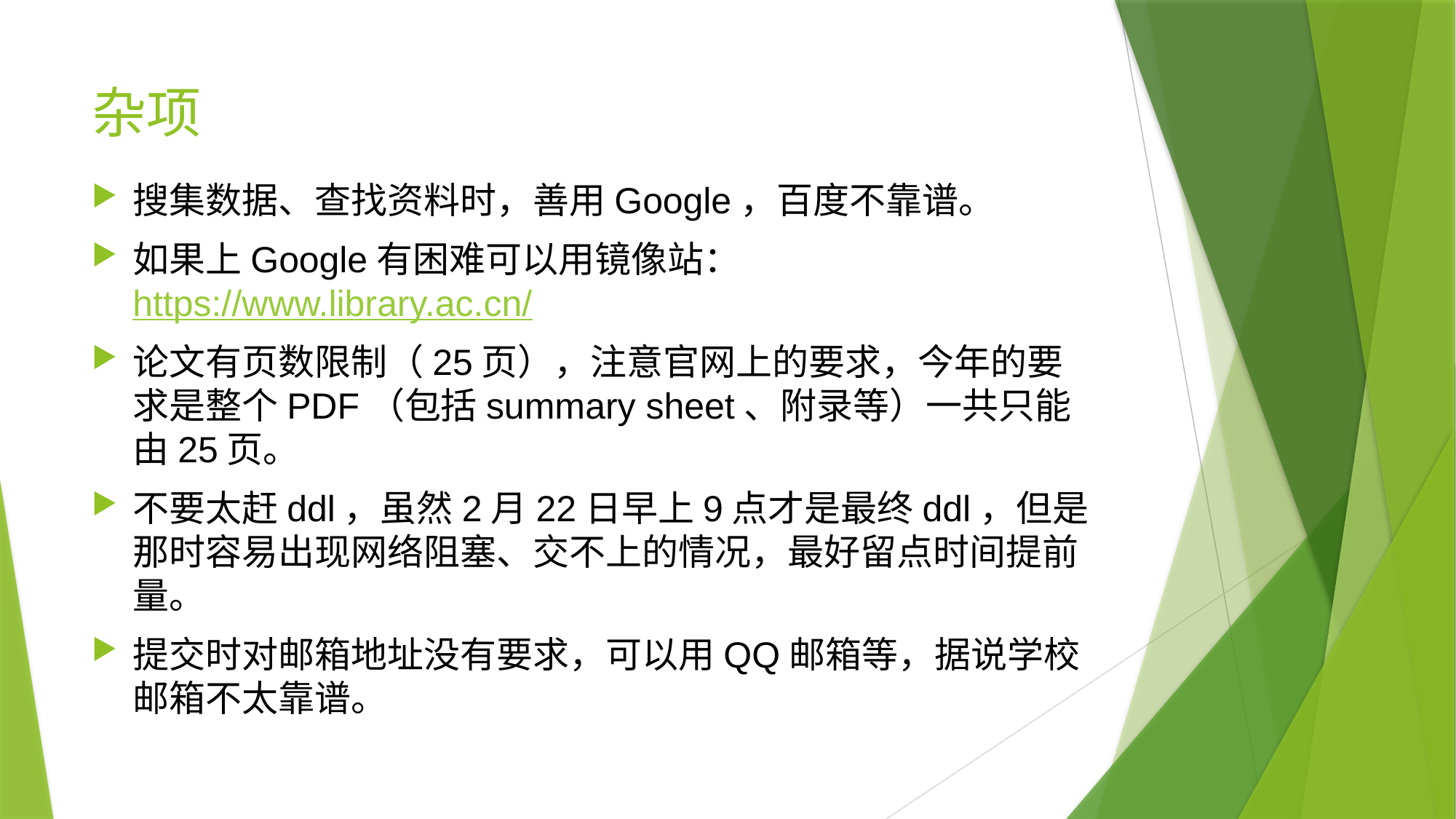

# 杂项
搜集数据、查找资料时，善用Google，百度不靠谱。
如果上Google有困难可以用镜像站：https://www.library.ac.cn/
论文有页数限制（25页），注意官网上的要求，今年的要求是整个PDF（包括summary sheet、附录等）一共只能由25页。
不要太赶ddl，虽然2月22日早上9点才是最终ddl，但是那时容易出现网络阻塞、交不上的情况，最好留点时间提前量。
提交时对邮箱地址没有要求，可以用QQ邮箱等，据说学校邮箱不太靠谱。